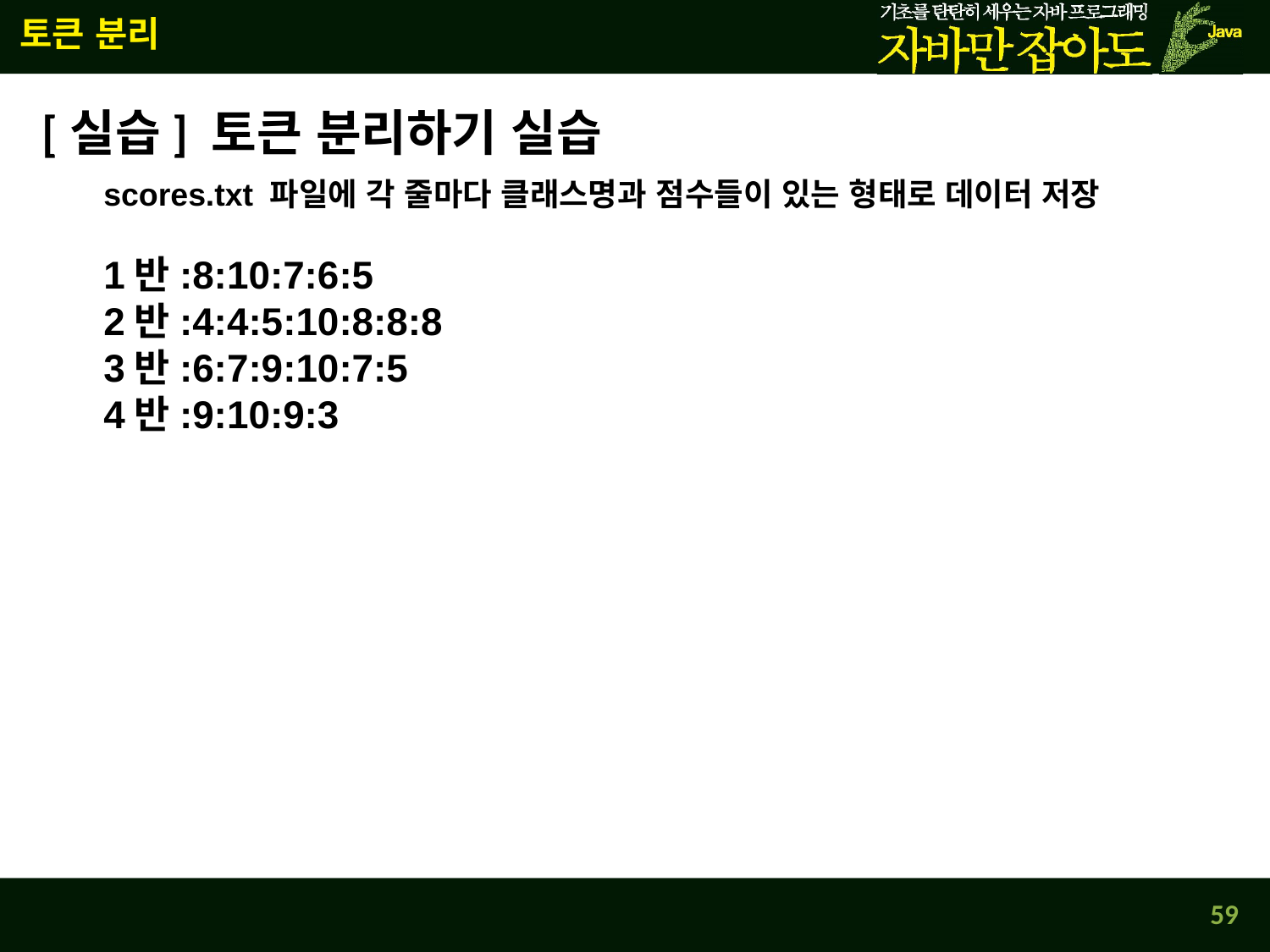

토큰 분리
[실습] 토큰 분리하기 실습
scores.txt 파일에 각 줄마다 클래스명과 점수들이 있는 형태로 데이터 저장

1반:8:10:7:6:5
2반:4:4:5:10:8:8:8
3반:6:7:9:10:7:5
4반:9:10:9:3

59